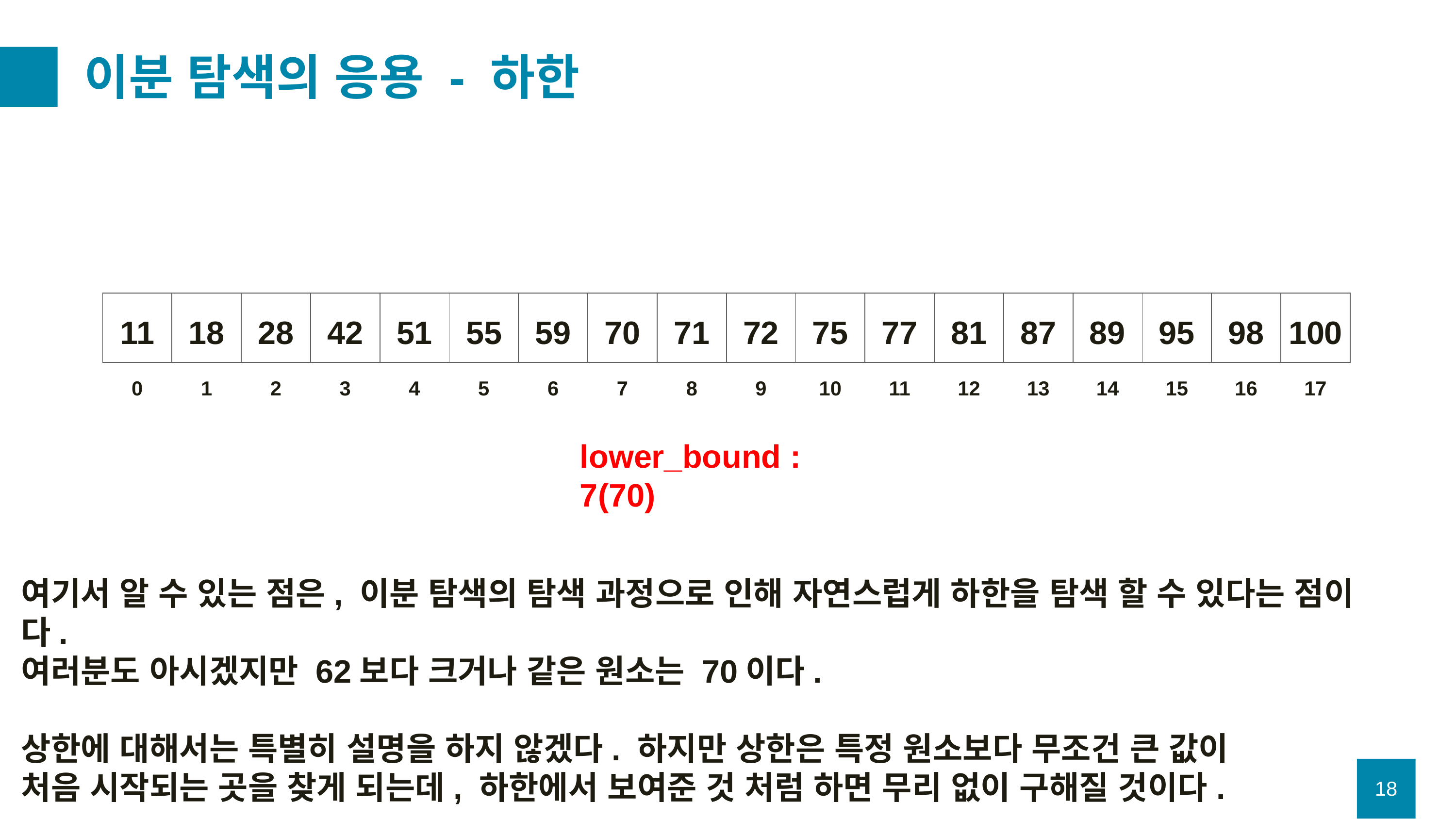

# 이분 탐색의 응용 - 하한
| 11 | 18 | 28 | 42 | 51 | 55 | 59 | 70 | 71 | 72 | 75 | 77 | 81 | 87 | 89 | 95 | 98 | 100 |
| --- | --- | --- | --- | --- | --- | --- | --- | --- | --- | --- | --- | --- | --- | --- | --- | --- | --- |
| 0 | 1 | 2 | 3 | 4 | 5 | 6 | 7 | 8 | 9 | 10 | 11 | 12 | 13 | 14 | 15 | 16 | 17 |
lower_bound : 7(70)
여기서 알 수 있는 점은, 이분 탐색의 탐색 과정으로 인해 자연스럽게 하한을 탐색 할 수 있다는 점이다.
여러분도 아시겠지만 62보다 크거나 같은 원소는 70이다.

상한에 대해서는 특별히 설명을 하지 않겠다. 하지만 상한은 특정 원소보다 무조건 큰 값이
처음 시작되는 곳을 찾게 되는데, 하한에서 보여준 것 처럼 하면 무리 없이 구해질 것이다.
18